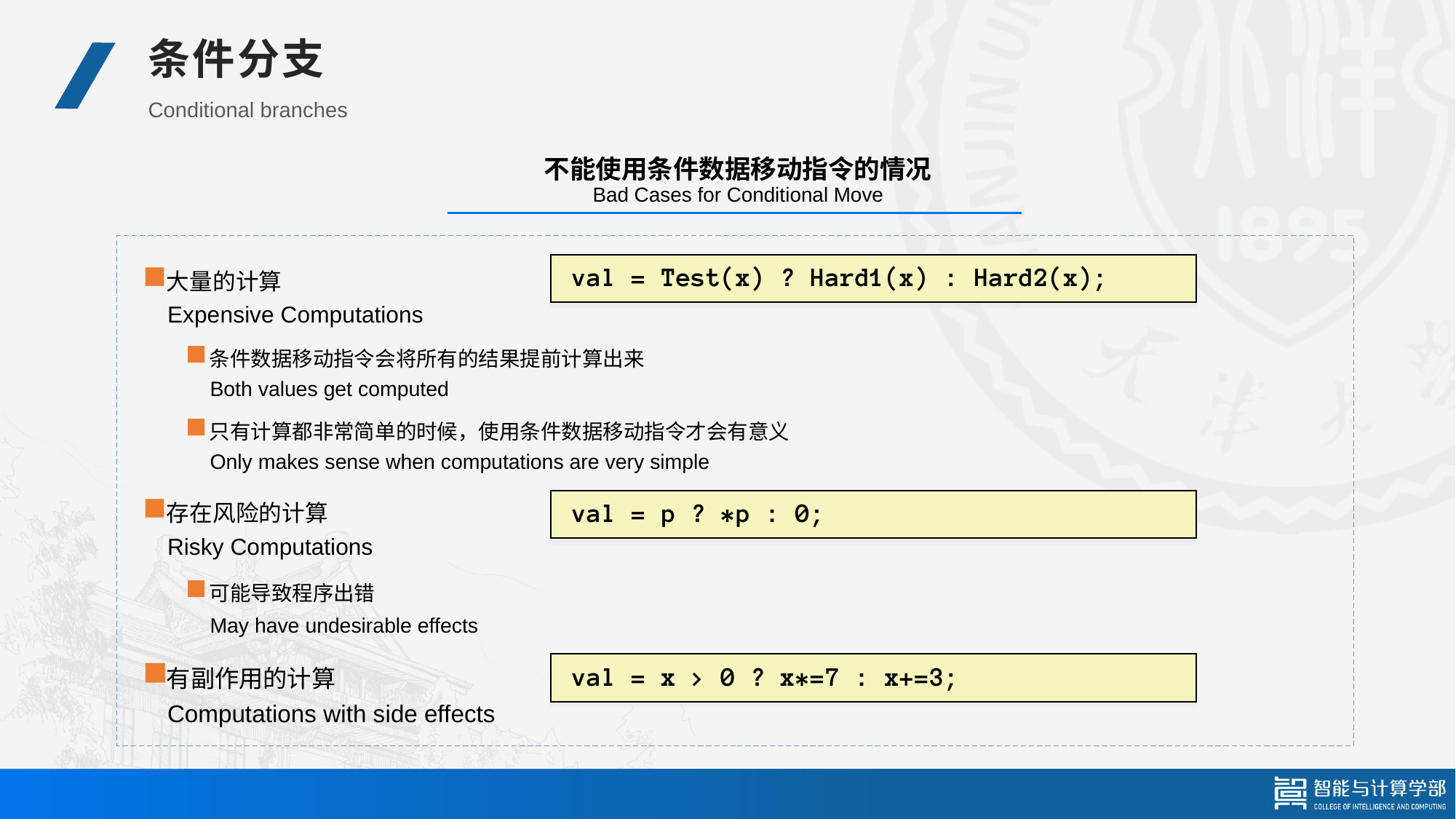

条件分支
Conditional branches
# 不能使用条件数据移动指令的情况 Bad Cases for Conditional Move
大量的计算
Expensive Computations
条件数据移动指令会将所有的结果提前计算出来
Both values get computed
只有计算都非常简单的时候，使用条件数据移动指令才会有意义
Only makes sense when computations are very simple
存在风险的计算
Risky Computations
可能导致程序出错
May have undesirable effects
有副作用的计算
Computations with side effects

val = Test(x) ? Hard1(x) : Hard2(x);
val = p ? *p : 0;
val = x > 0 ? x*=7 : x+=3;